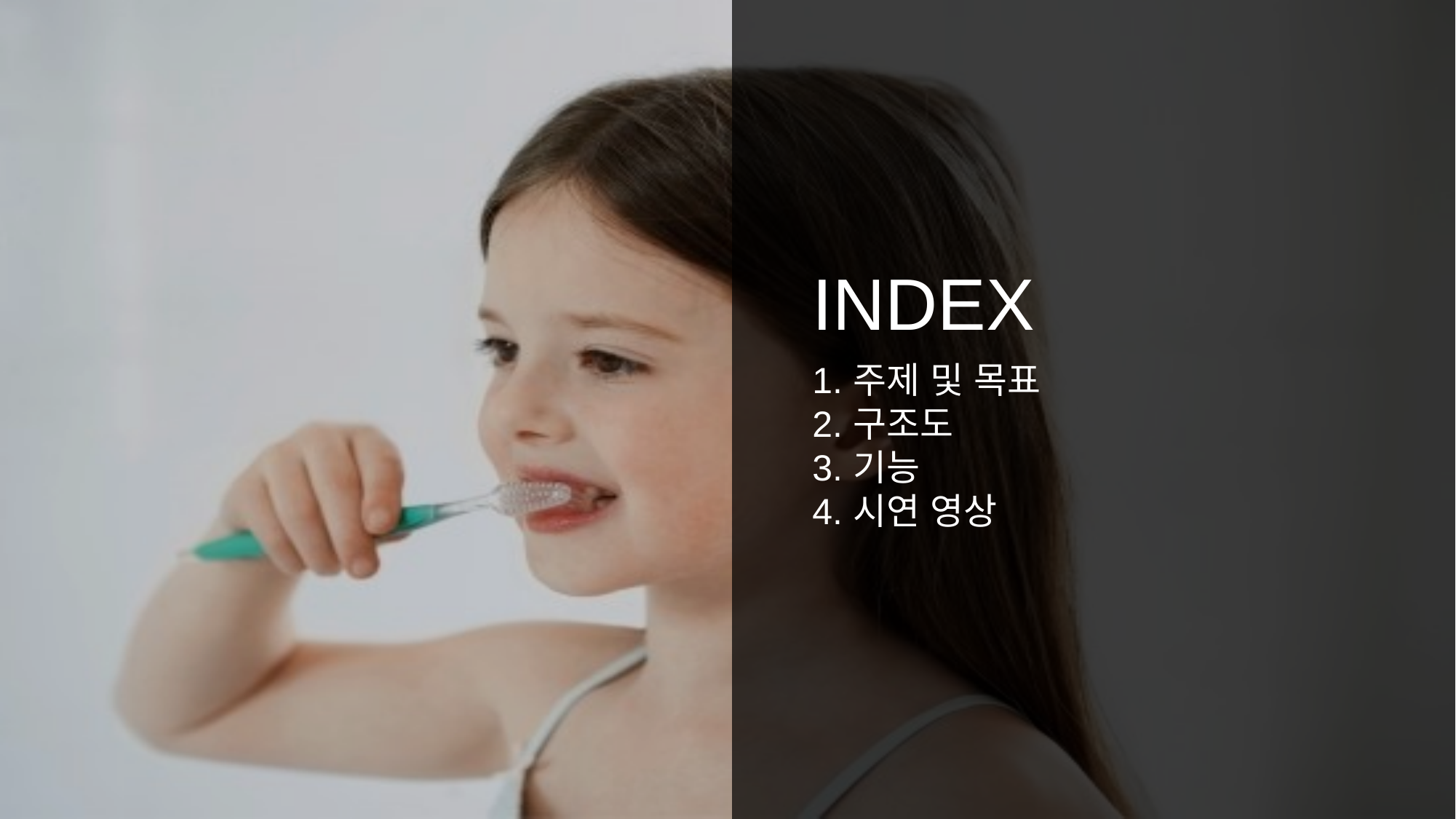

INDEX
주제 및 목표
구조도
기능
시연 영상